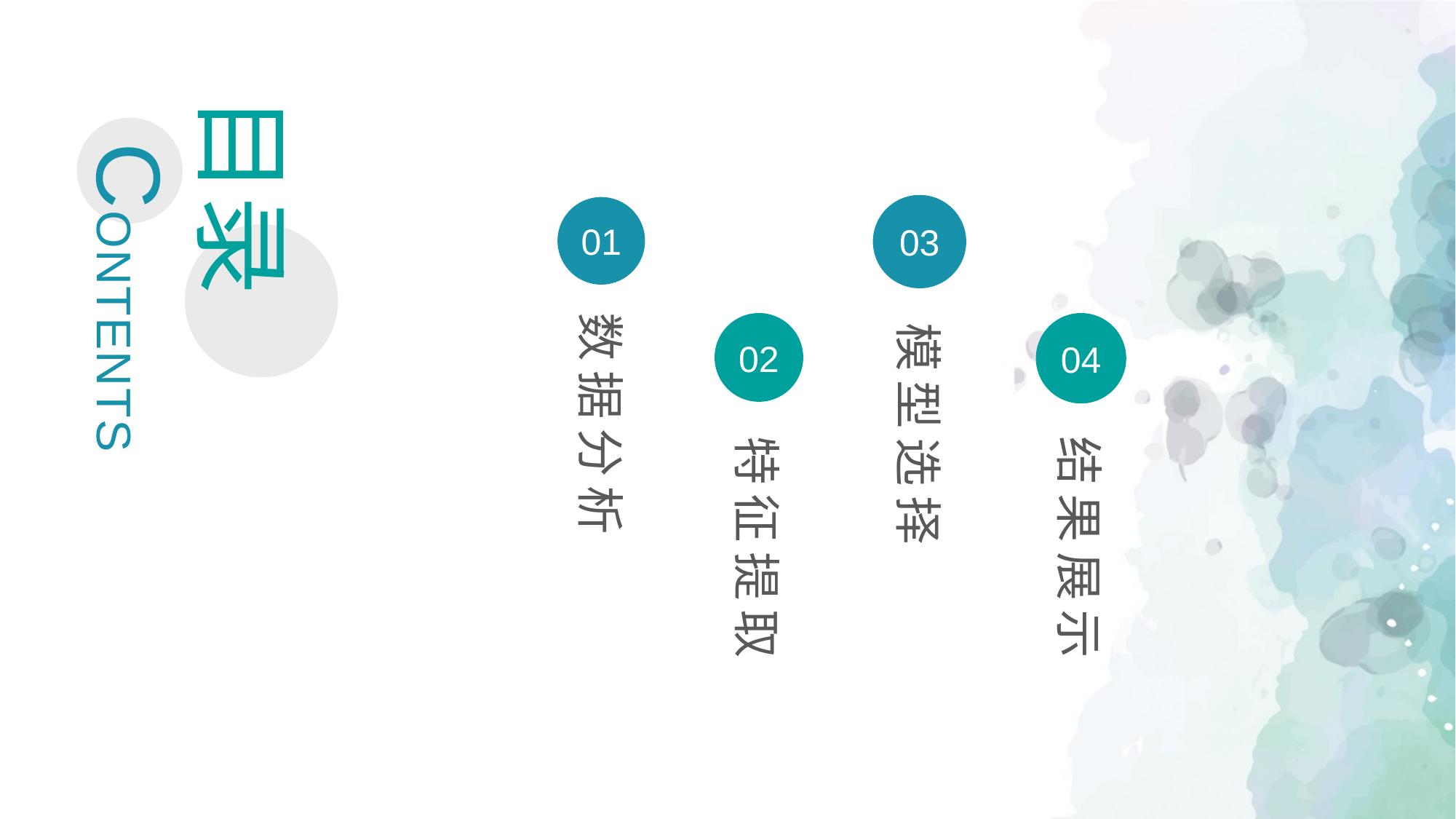

目录

CONTENTS
03
01
数据分析
04
02
模型选择
特征提取
结果展示